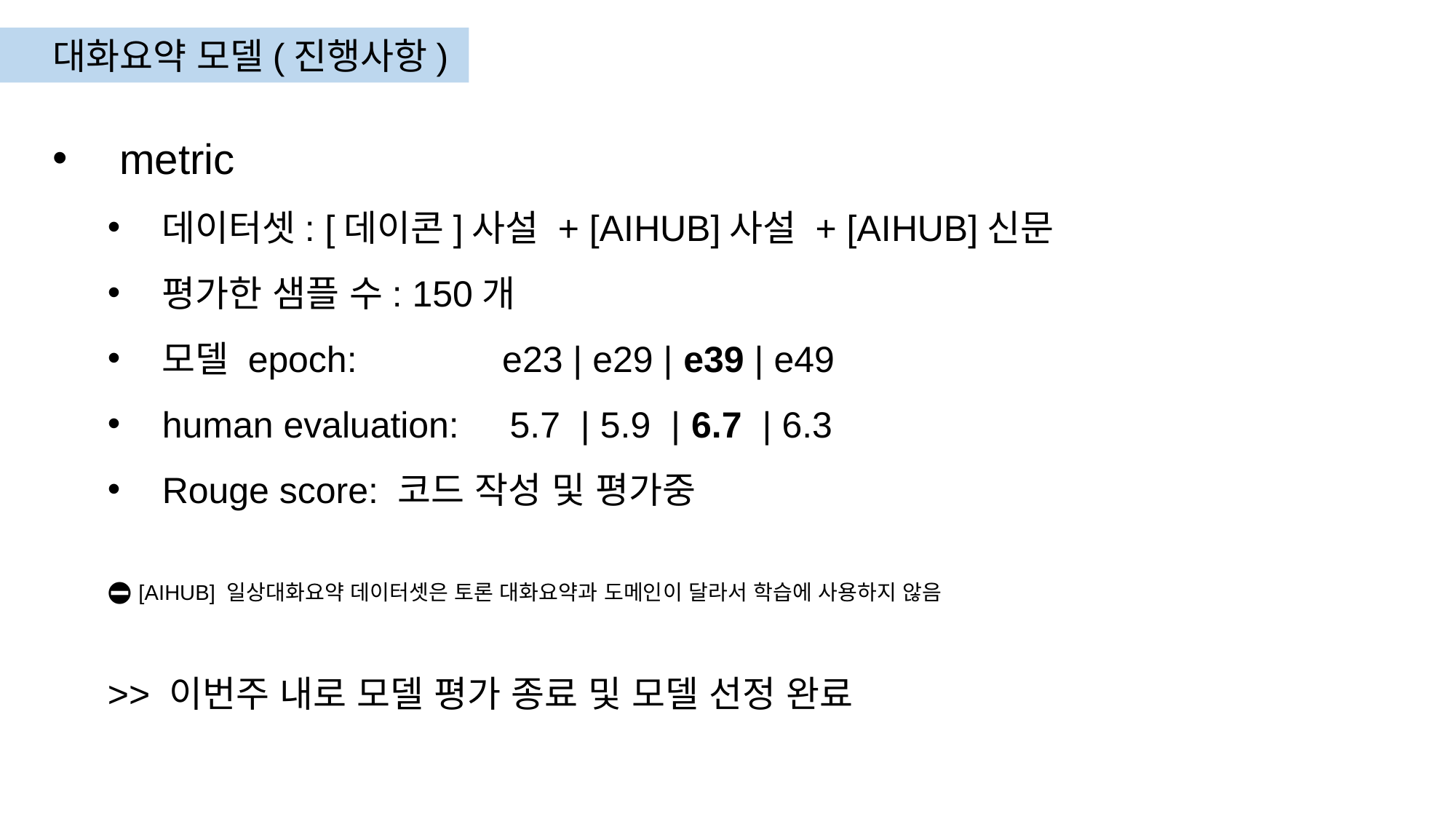

대화요약 모델(진행사항)
 metric
데이터셋: [데이콘]사설 + [AIHUB]사설 + [AIHUB]신문
평가한 샘플 수: 150개
모델 epoch: 	            e23 | e29 | e39 | e49
human evaluation:     5.7  | 5.9  | 6.7  | 6.3
Rouge score: 코드 작성 및 평가중

⛔️ [AIHUB] 일상대화요약 데이터셋은 토론 대화요약과 도메인이 달라서 학습에 사용하지 않음

>> 이번주 내로 모델 평가 종료 및 모델 선정 완료